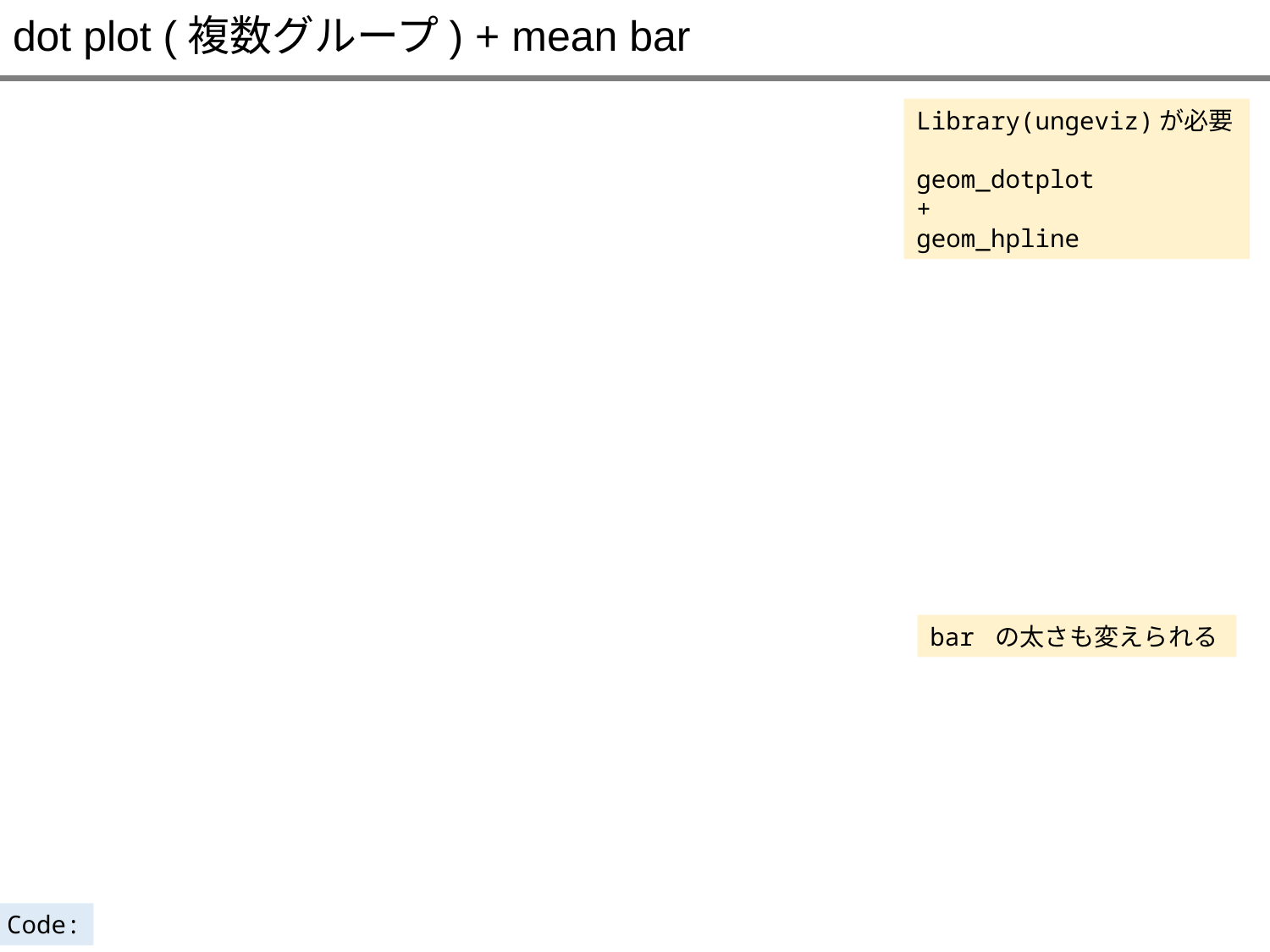

# dot plot (複数グループ) + mean bar
Library(ungeviz)が必要

geom_dotplot
+
geom_hpline
bar の太さも変えられる
Code: